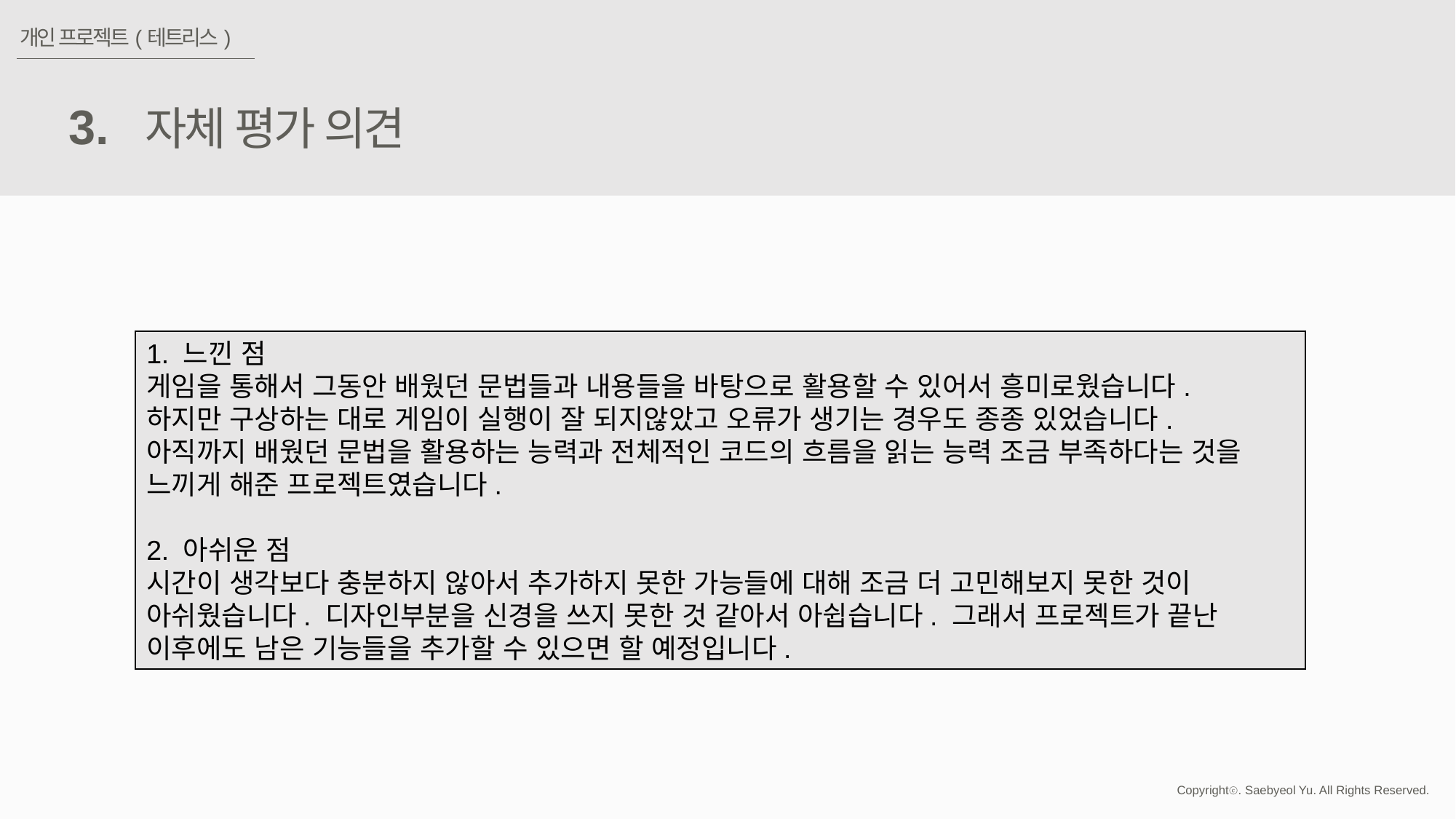

개인 프로젝트(테트리스)
3.
자체 평가 의견
1. 느낀 점
게임을 통해서 그동안 배웠던 문법들과 내용들을 바탕으로 활용할 수 있어서 흥미로웠습니다.
하지만 구상하는 대로 게임이 실행이 잘 되지않았고 오류가 생기는 경우도 종종 있었습니다.
아직까지 배웠던 문법을 활용하는 능력과 전체적인 코드의 흐름을 읽는 능력 조금 부족하다는 것을 느끼게 해준 프로젝트였습니다.

2. 아쉬운 점
시간이 생각보다 충분하지 않아서 추가하지 못한 가능들에 대해 조금 더 고민해보지 못한 것이 아쉬웠습니다. 디자인부분을 신경을 쓰지 못한 것 같아서 아쉽습니다. 그래서 프로젝트가 끝난 이후에도 남은 기능들을 추가할 수 있으면 할 예정입니다.